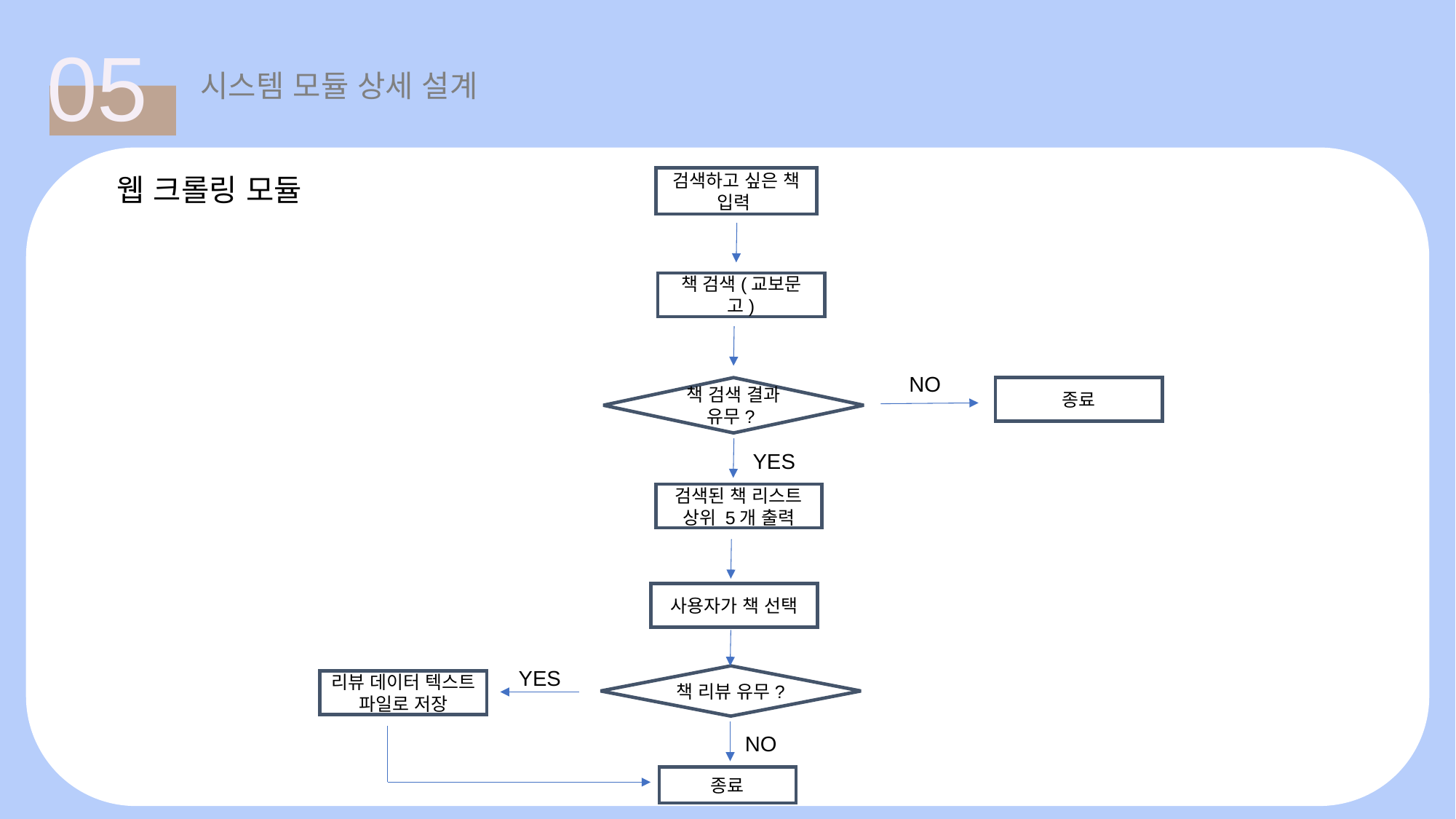

05
시스템 모듈 상세 설계

웹 크롤링 모듈
검색하고 싶은 책 입력
책 검색(교보문고)
NO
책 검색 결과 유무?
종료
YES
검색된 책 리스트 상위 5개 출력
사용자가 책 선택
YES
책 리뷰 유무?
리뷰 데이터 텍스트 파일로 저장
NO
종료